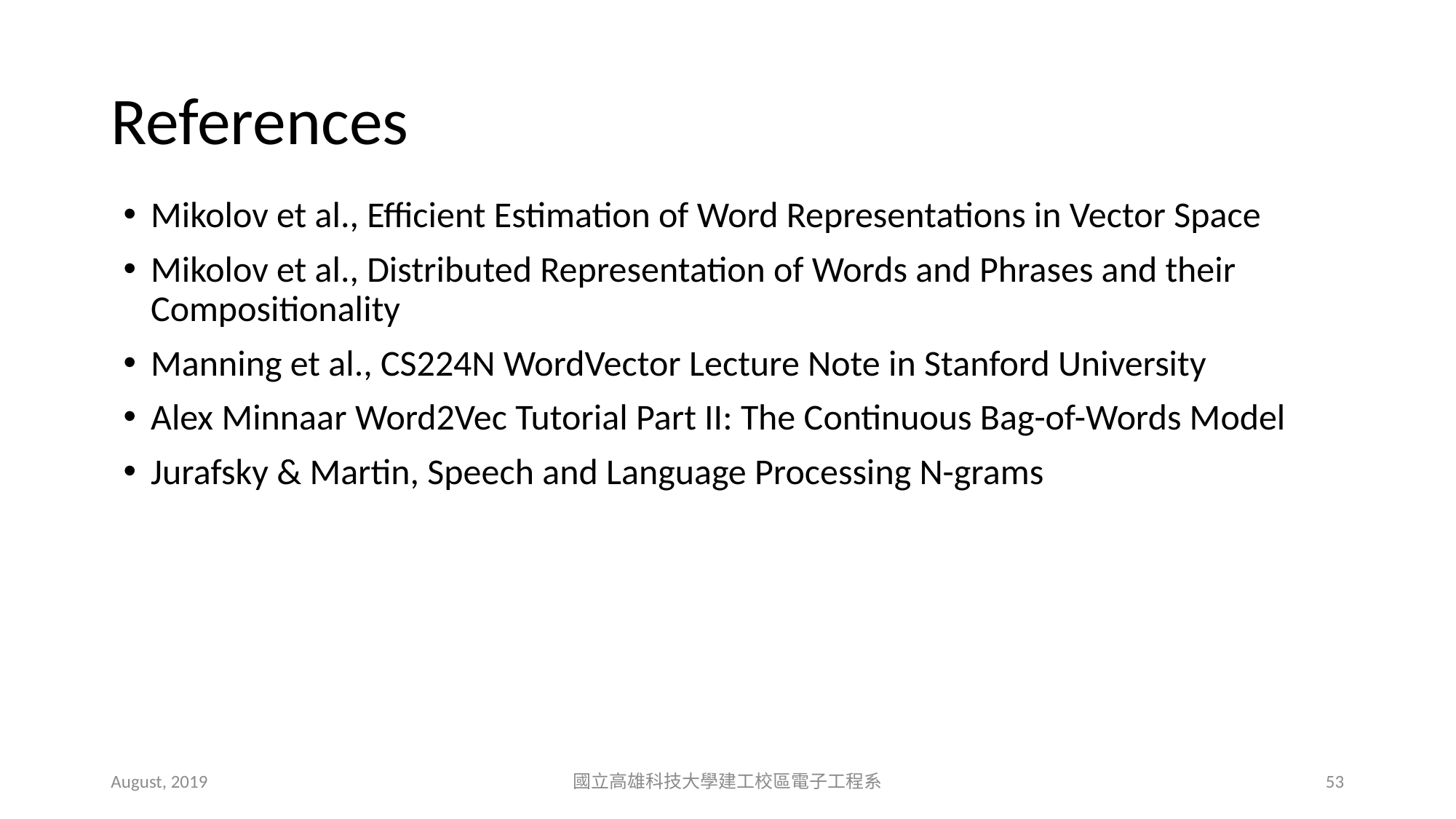

# References
Mikolov et al., Efficient Estimation of Word Representations in Vector Space
Mikolov et al., Distributed Representation of Words and Phrases and their Compositionality
Manning et al., CS224N WordVector Lecture Note in Stanford University
Alex Minnaar Word2Vec Tutorial Part II: The Continuous Bag-of-Words Model
Jurafsky & Martin, Speech and Language Processing N-grams
August, 2019
國立高雄科技大學建工校區電子工程系
53